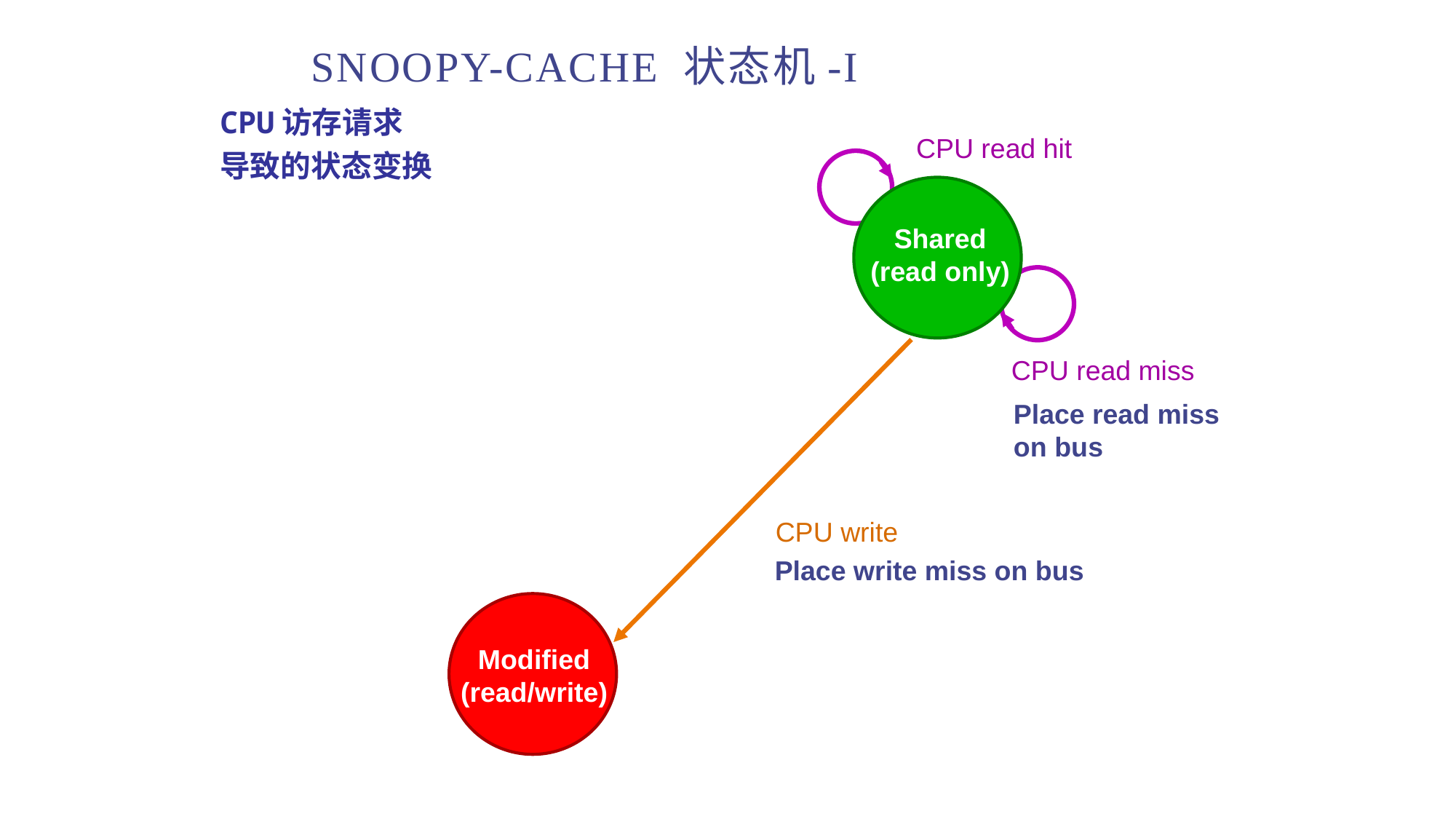

# Snoopy-Cache 状态机-I
CPU访存请求
导致的状态变换
CPU read hit

Shared
(read only)

CPU read miss
Place read miss
on bus

CPU write
Place write miss on bus

Modified
(read/write)